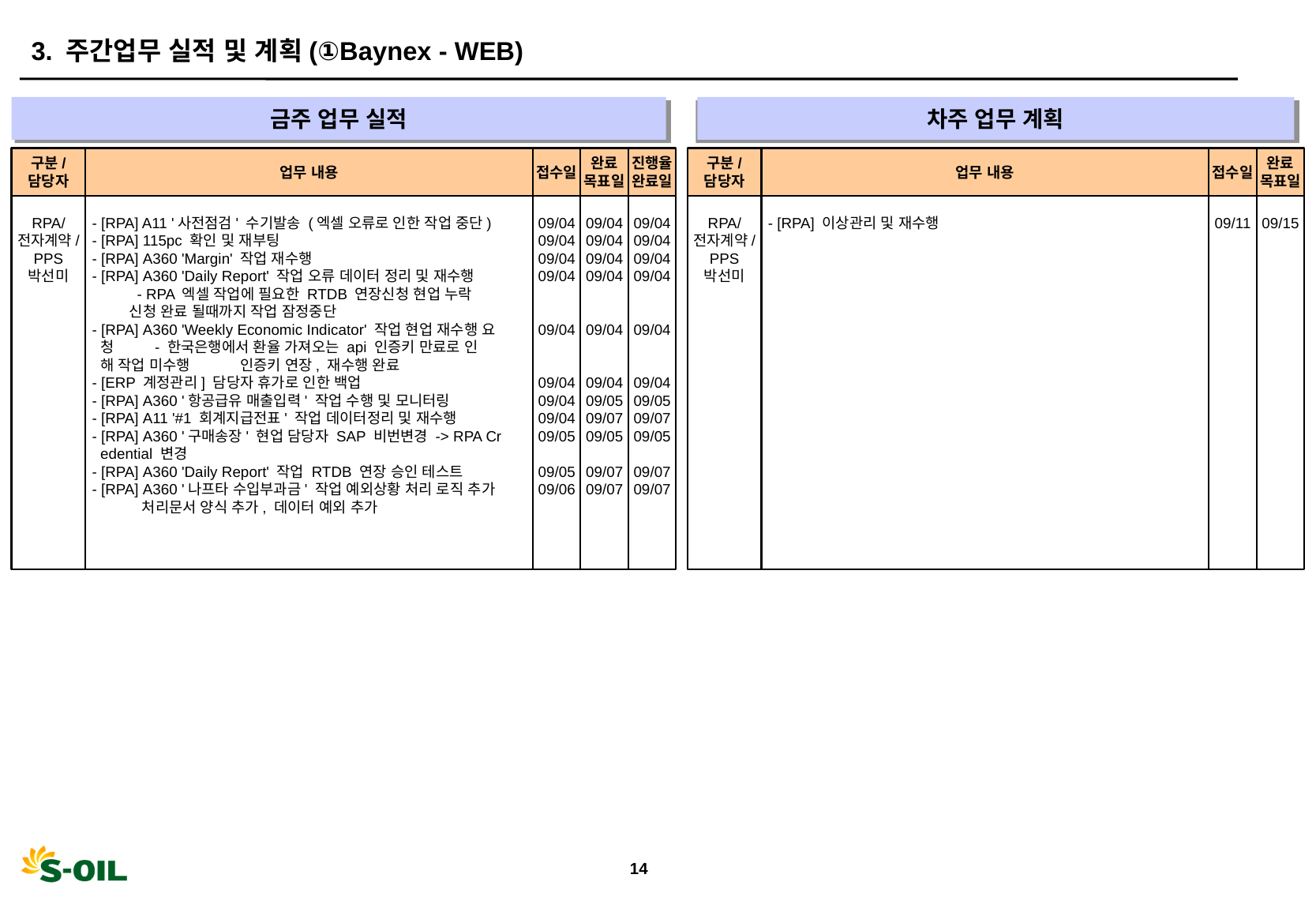

3. 주간업무 실적 및 계획(①Baynex - WEB)
금주 업무 실적
차주 업무 계획
" "
" "
구분/
담당자
업무 내용
접수일
완료
목표일
진행율
완료일
구분/
담당자
업무 내용
접수일
완료
목표일
RPA/
전자계약/
PPS
박선미

- [RPA] A11 '사전점검' 수기발송 (엑셀 오류로 인한 작업 중단)
- [RPA] 115pc 확인 및 재부팅
- [RPA] A360 'Margin' 작업 재수행
- [RPA] A360 'Daily Report' 작업 오류 데이터 정리 및 재수행
          - RPA 엑셀 작업에 필요한 RTDB 연장신청 현업 누락
         신청 완료 될때까지 작업 잠정중단
- [RPA] A360 'Weekly Economic Indicator' 작업 현업 재수행 요
  청         - 한국은행에서 환율 가져오는 api 인증키 만료로 인
  해 작업 미수행            인증키 연장, 재수행 완료
- [ERP 계정관리] 담당자 휴가로 인한 백업
- [RPA] A360 '항공급유 매출입력' 작업 수행 및 모니터링
- [RPA] A11 '#1 회계지급전표' 작업 데이터정리 및 재수행
- [RPA] A360 '구매송장' 현업 담당자 SAP 비번변경 -> RPA Cr
  edential 변경
- [RPA] A360 'Daily Report' 작업 RTDB 연장 승인 테스트
- [RPA] A360 '나프타 수입부과금' 작업 예외상황 처리 로직 추가
            처리문서 양식 추가, 데이터 예외 추가
09/04
09/04
09/04
09/04
09/04
09/04
09/04
09/04
09/05
09/05
09/06
09/04
09/04
09/04
09/04
09/04
09/04
09/05
09/07
09/05
09/07
09/07
09/04
09/04
09/04
09/04
09/04
09/04
09/05
09/07
09/05
09/07
09/07
RPA/
전자계약/
PPS
박선미

- [RPA] 이상관리 및 재수행
09/11
09/15